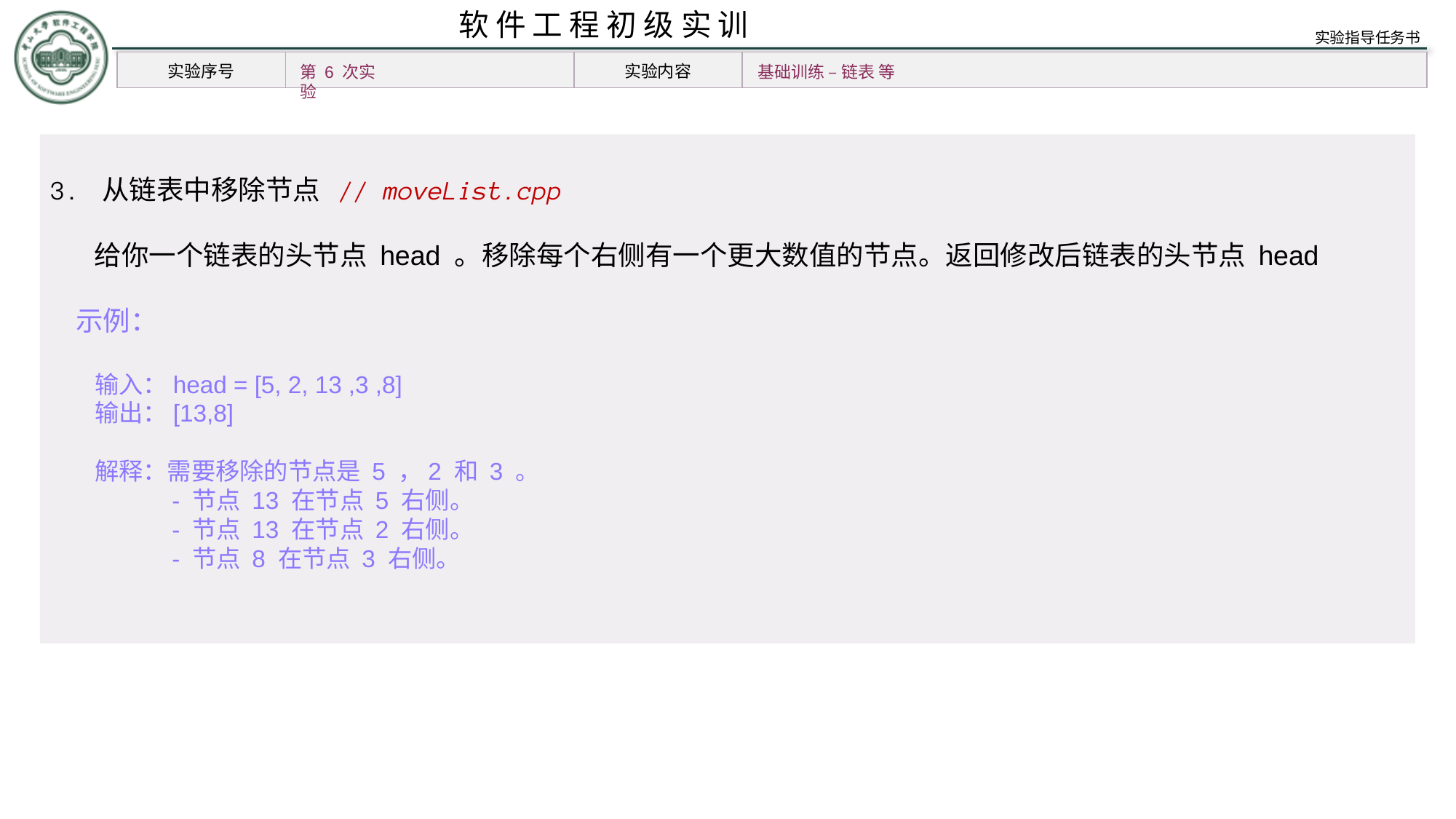

第 6 次实验
基础训练 – 链表 等

3. 从链表中移除节点  // moveList.cpp

      给你一个链表的头节点 head 。移除每个右侧有一个更大数值的节点。返回修改后链表的头节点 head

   示例：

       输入：head = [5, 2, 13 ,3 ,8]
       输出：[13,8]

       解释：需要移除的节点是 5 ，2 和 3 。
                  - 节点 13 在节点 5 右侧。
                  - 节点 13 在节点 2 右侧。
                  - 节点 8 在节点 3 右侧。